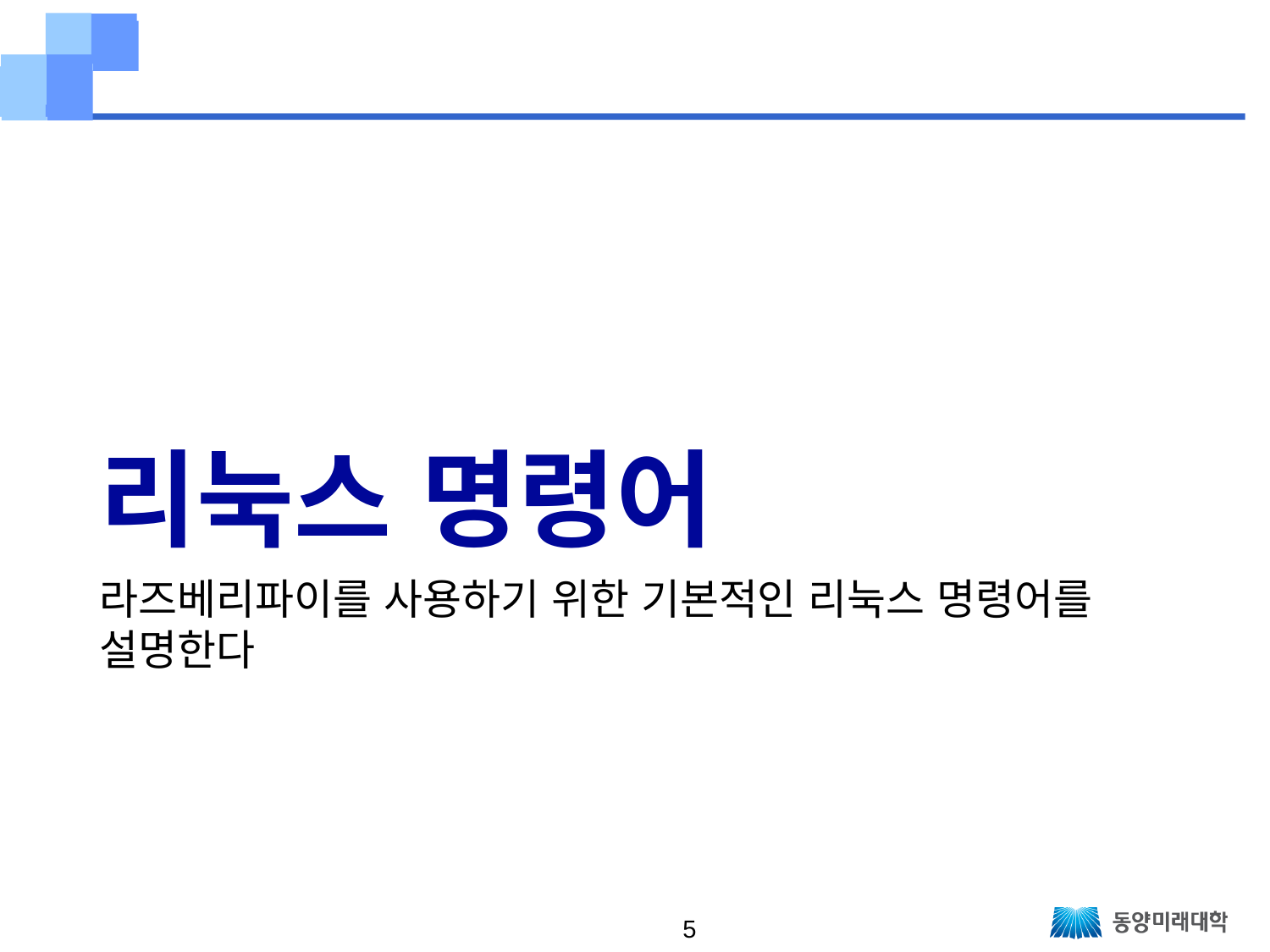

# 리눅스 명령어
라즈베리파이를 사용하기 위한 기본적인 리눅스 명령어를 설명한다
5